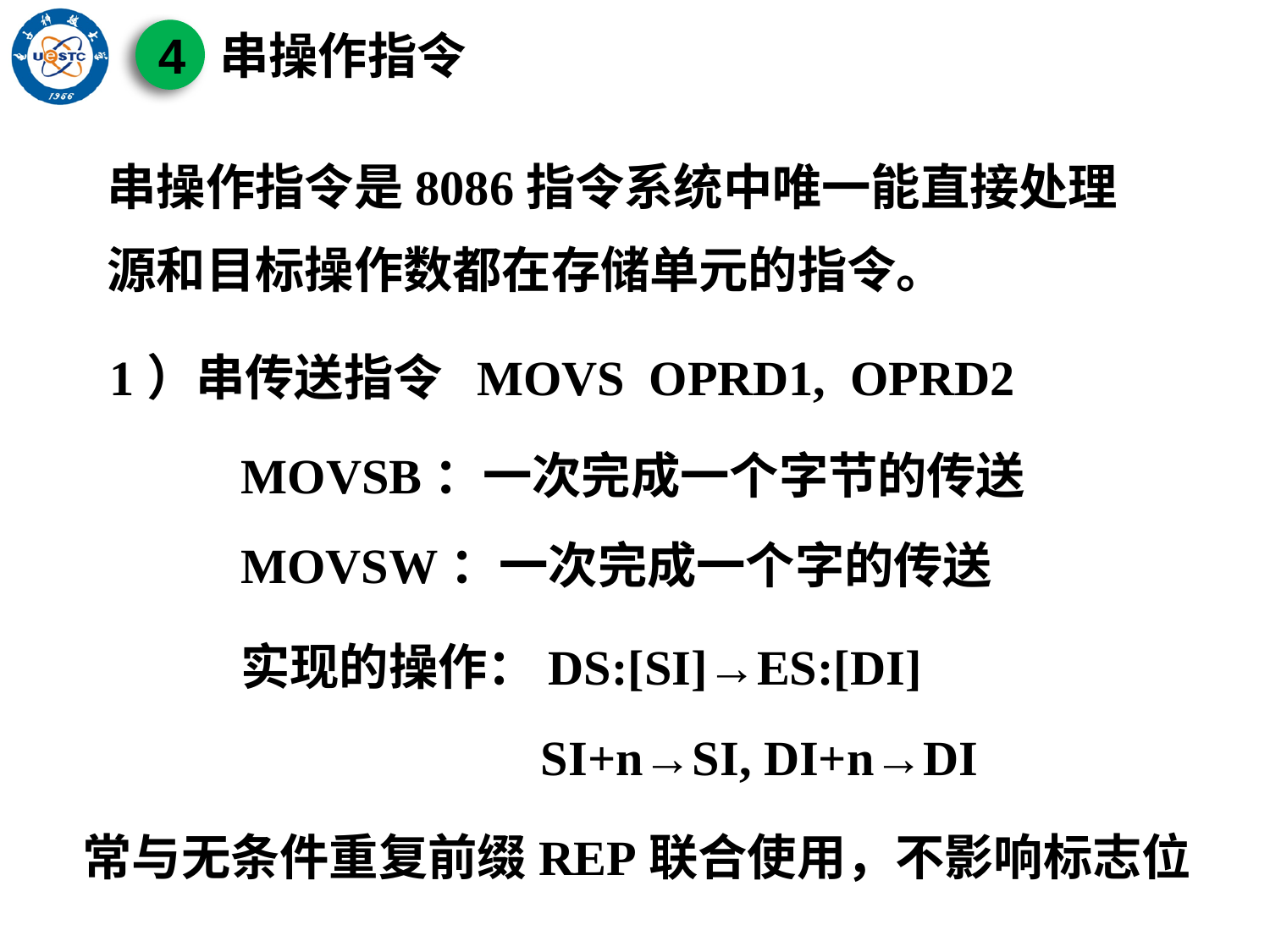

串操作指令
4
串操作指令是8086指令系统中唯一能直接处理源和目标操作数都在存储单元的指令。
1）串传送指令  MOVS  OPRD1,  OPRD2
MOVSB：一次完成一个字节的传送
MOVSW：一次完成一个字的传送
实现的操作：DS:[SI]→ES:[DI]
SI+n→SI, DI+n→DI
常与无条件重复前缀REP联合使用，不影响标志位